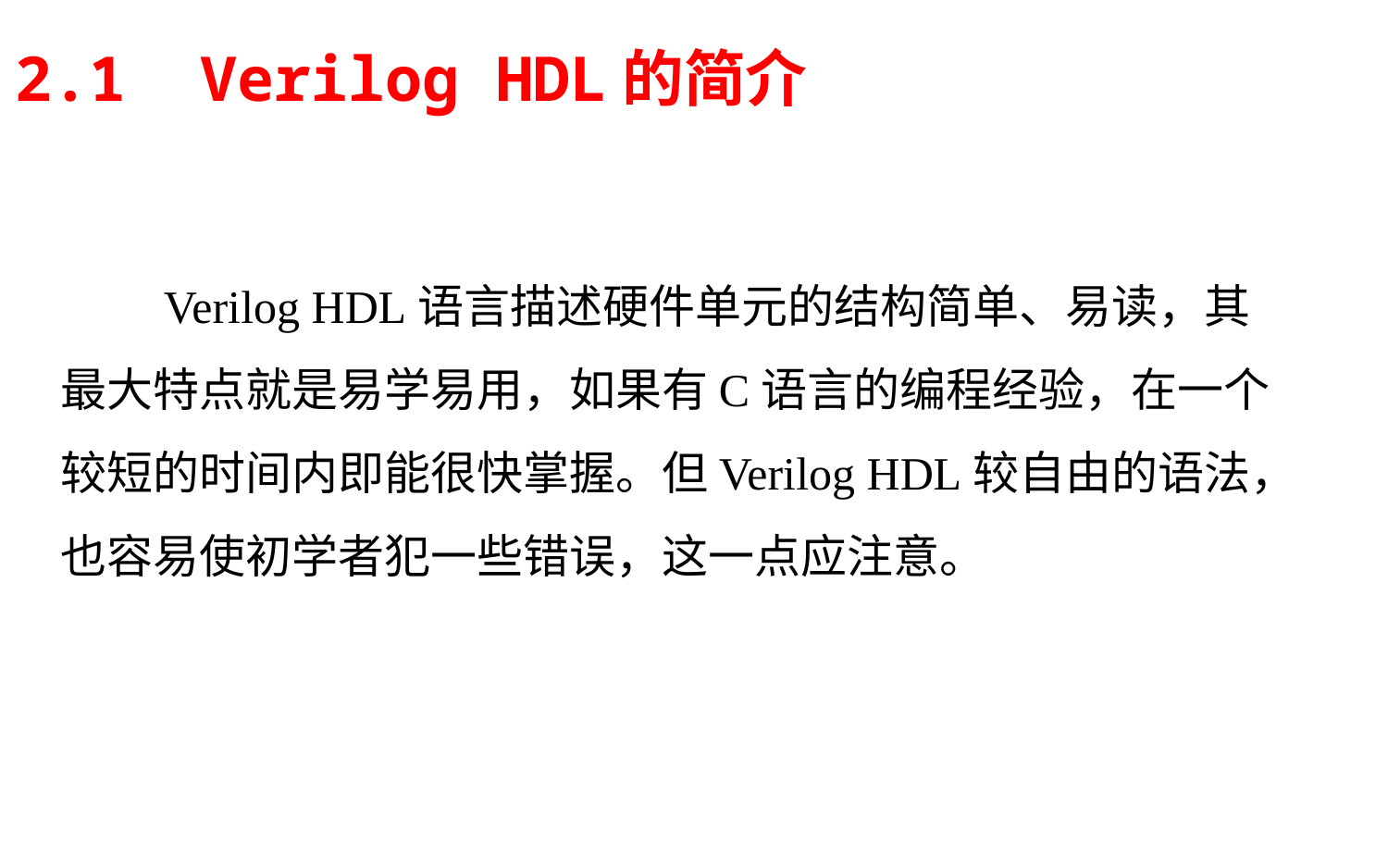

2.1  Verilog HDL的简介
# Verilog HDL语言描述硬件单元的结构简单、易读，其最大特点就是易学易用，如果有C语言的编程经验，在一个较短的时间内即能很快掌握。但Verilog HDL较自由的语法，也容易使初学者犯一些错误，这一点应注意。